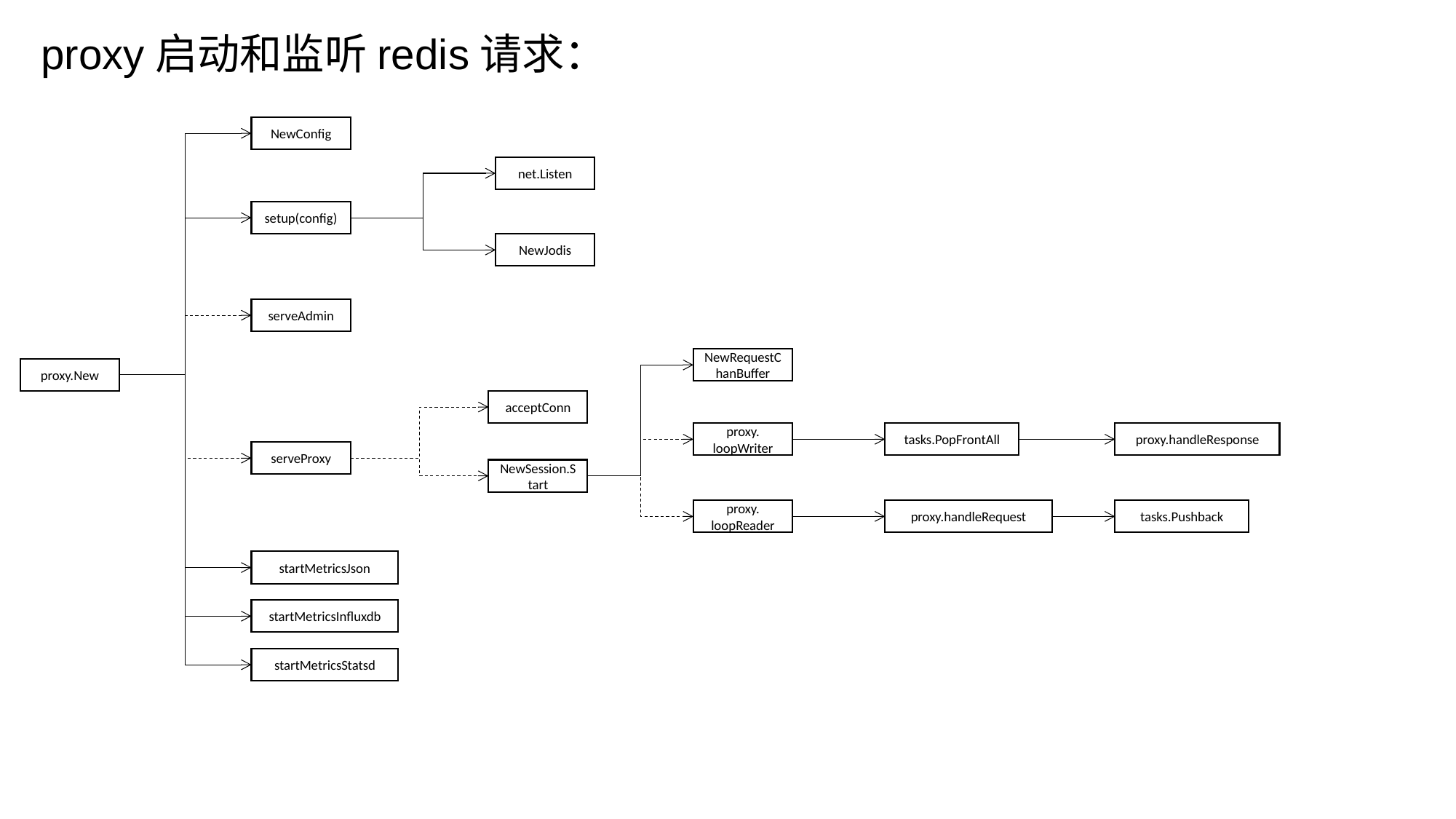

proxy启动和监听redis请求：
NewConfig
net.Listen
setup(config)
NewJodis
serveAdmin
NewRequestChanBuffer
proxy.New
acceptConn
proxy.
loopWriter
tasks.PopFrontAll
proxy.handleResponse
serveProxy
NewSession.Start
proxy.
loopReader
proxy.handleRequest
tasks.Pushback
startMetricsJson
startMetricsInfluxdb
startMetricsStatsd